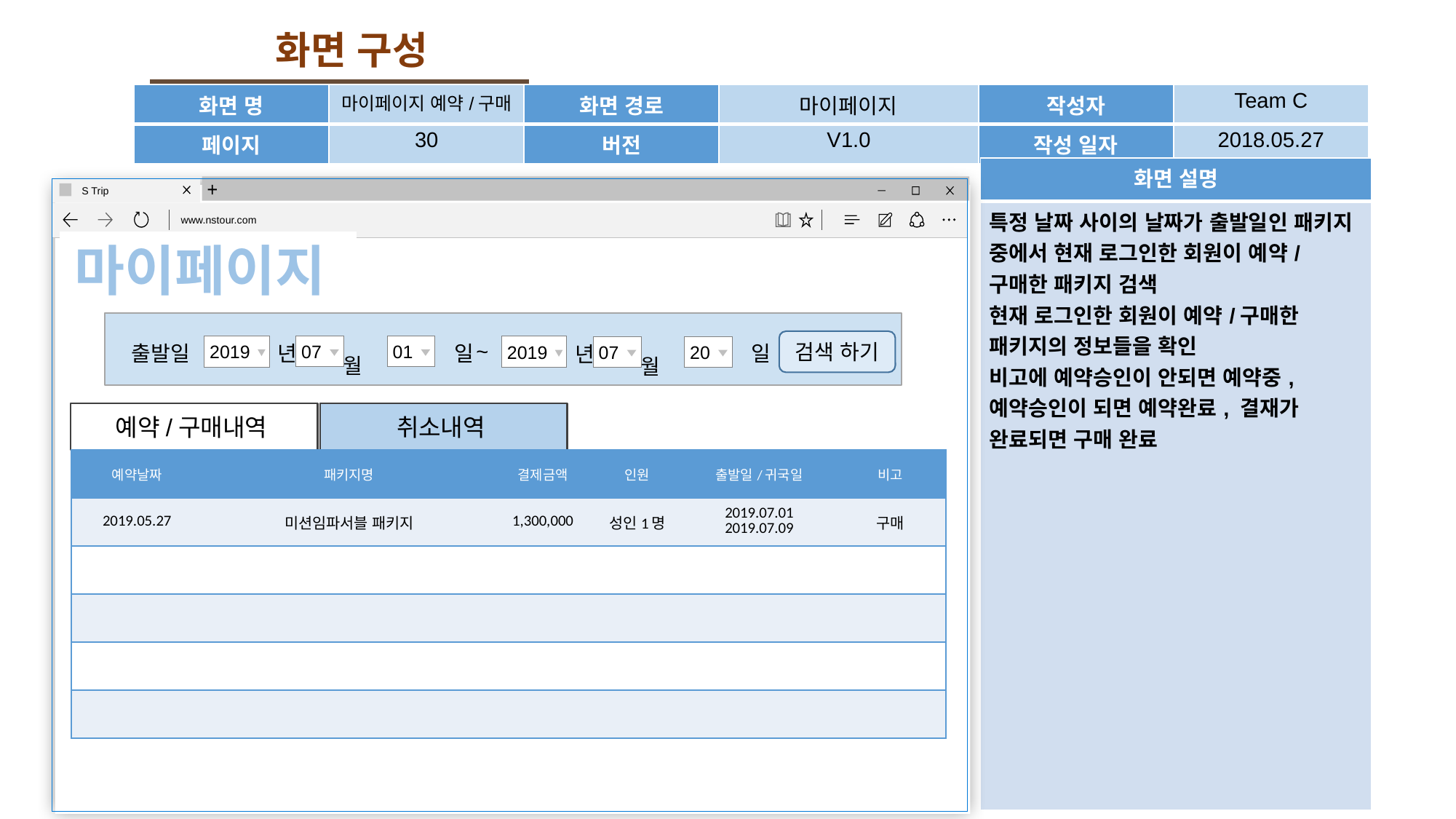

화면 구성
| 화면 명 | 마이페이지 예약/구매 | 화면 경로 | 마이페이지 | 작성자 | Team C |
| --- | --- | --- | --- | --- | --- |
| 페이지 | 30 | 버전 | V1.0 | 작성 일자 | 2018.05.27 |
| 화면 설명 |
| --- |
| 특정 날짜 사이의 날짜가 출발일인 패키지 중에서 현재 로그인한 회원이 예약/구매한 패키지 검색 현재 로그인한 회원이 예약/구매한 패키지의 정보들을 확인 비고에 예약승인이 안되면 예약중, 예약승인이 되면 예약완료, 결재가 완료되면 구매 완료 |

S Trip

www.nstour.com

마이페이지
  출발일
  ~
검색 하기
  일
  일
  년
  월
  년
  월
2019

07

01

2019

07

20

취소내역
예약/구매내역
| 예약날짜 | 패키지명 | 결제금액 | 인원 | 출발일/귀국일 | 비고 |
| --- | --- | --- | --- | --- | --- |
| 2019.05.27 | 미션임파서블 패키지 | 1,300,000 | 성인1명 | 2019.07.01 2019.07.09 | 구매 |
|  |  |  |  |  |  |
|  |  |  |  |  |  |
|  |  |  |  |  |  |
|  |  |  |  |  |  |